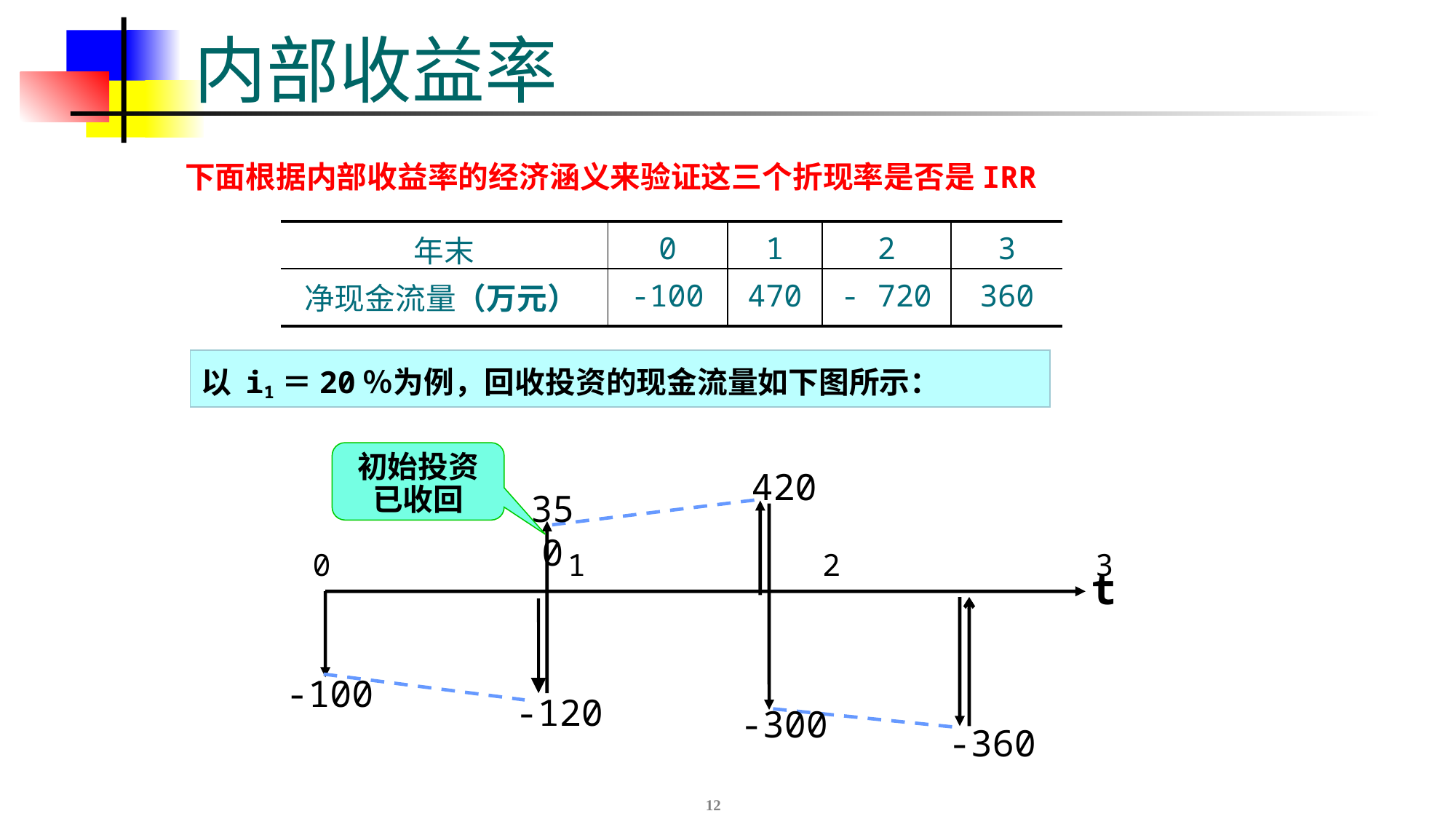

# 内部收益率
下面根据内部收益率的经济涵义来验证这三个折现率是否是IRR
| 年末 | 0 | 1 | 2 | 3 |
| --- | --- | --- | --- | --- |
| 净现金流量（万元） | -100 | 470 | - 720 | 360 |

以 i1＝20％为例，回收投资的现金流量如下图所示：
初始投资已收回
420

350

0             1             2              3
t

-100

-120
-300

-360
12